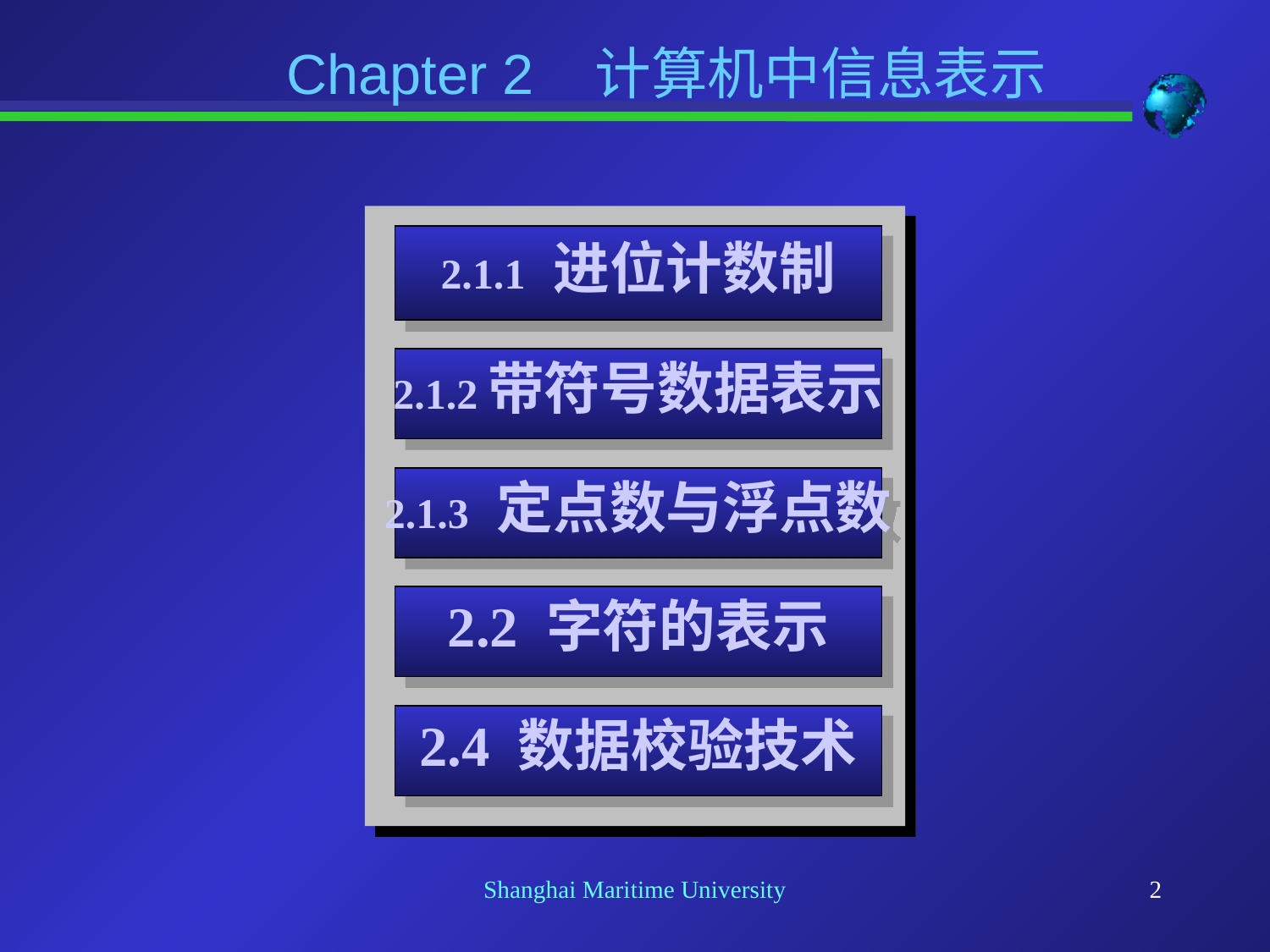

Chapter 2   计算机中信息表示

2.1.1 进位计数制
2.1.2带符号数据表示
2.1.3 定点数与浮点数
2.2 字符的表示
2.4 数据校验技术
Shanghai Maritime University
2